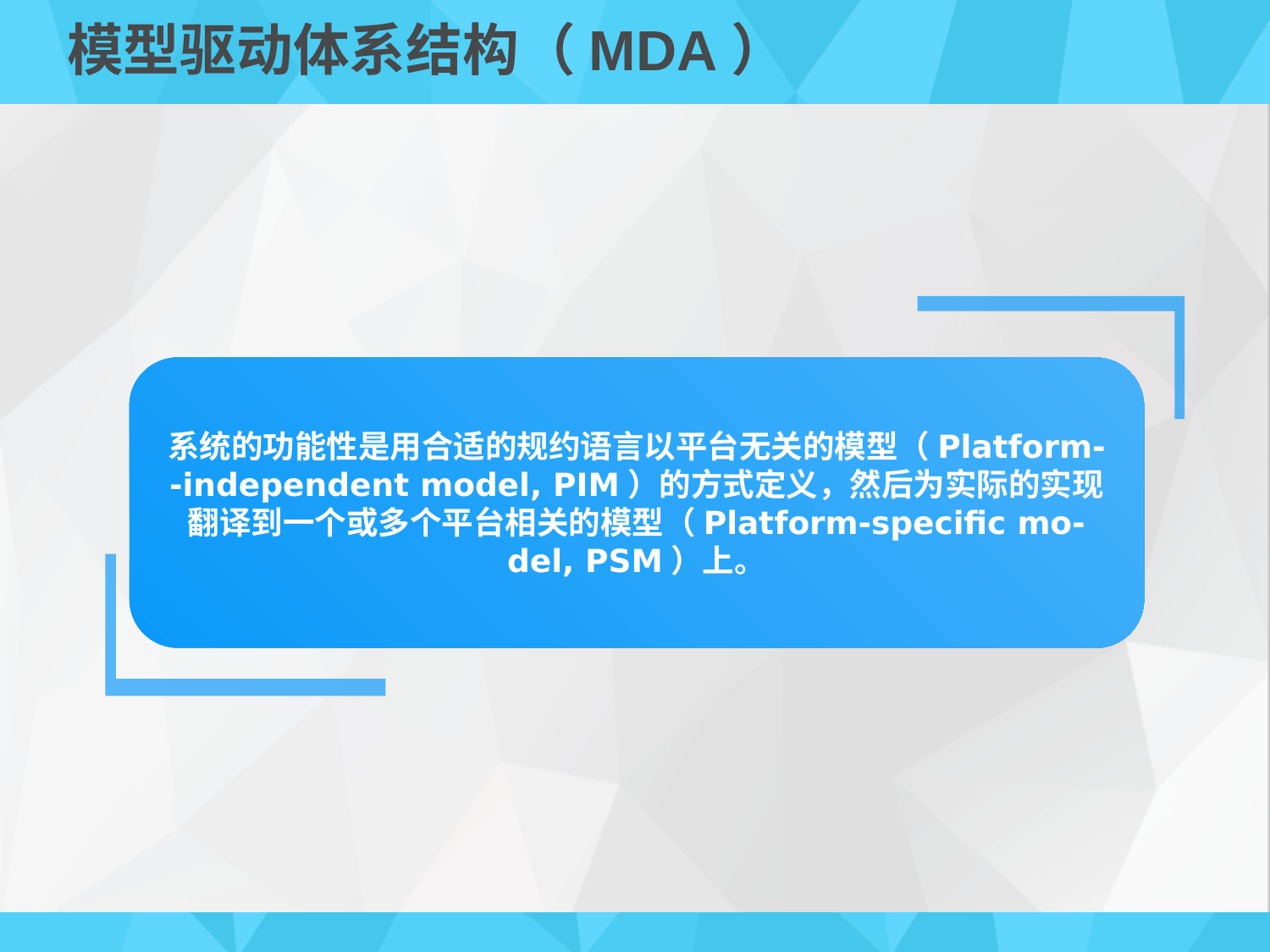

# 模型驱动体系结构（MDA）

系统的功能性是用合适的规约语言以平台无关的模型（Platform-
-independent model, PIM）的方式定义，然后为实际的实现
翻译到一个或多个平台相关的模型（Platform-specific mo-
del, PSM）上。